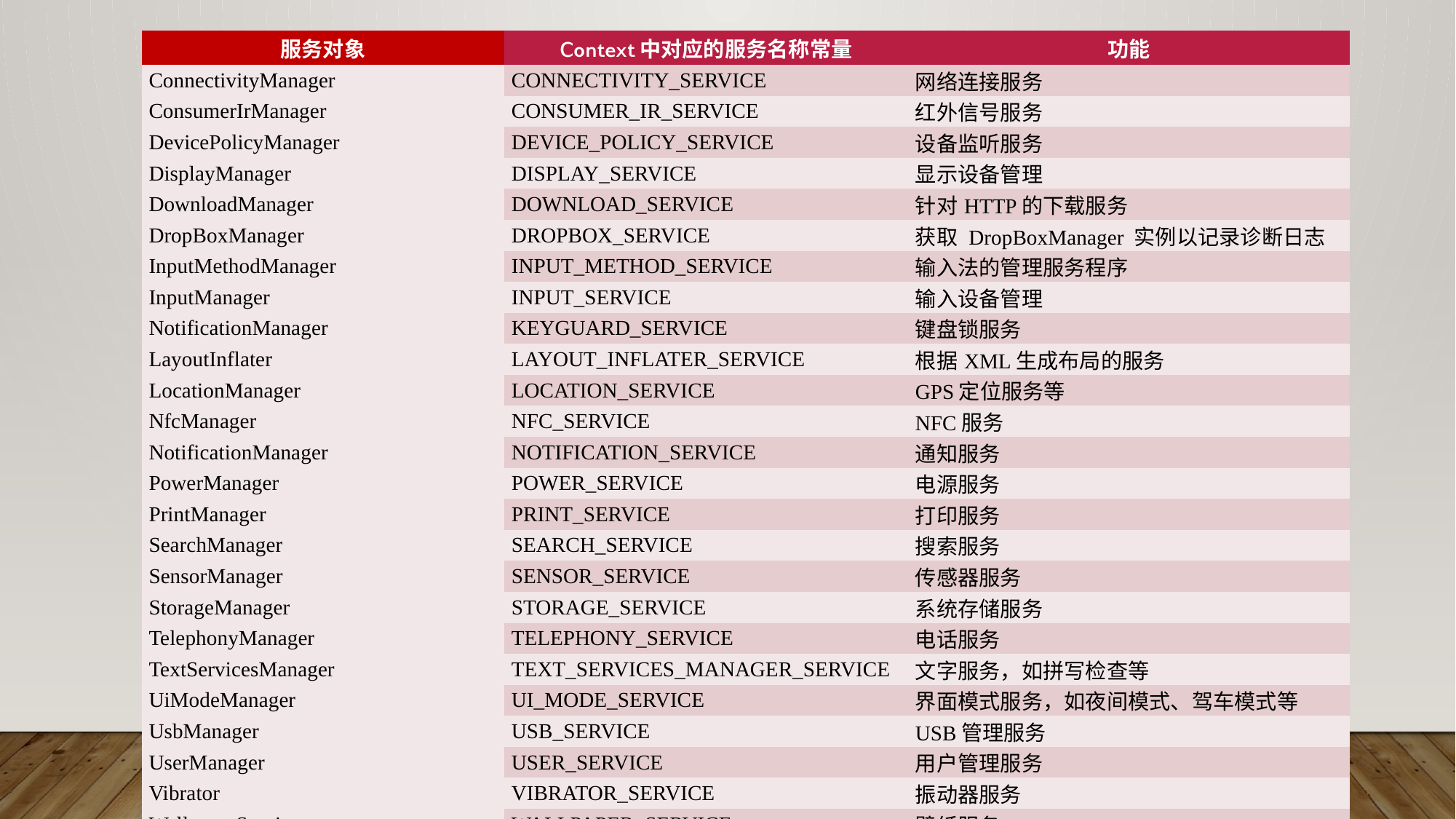

| 服务对象 | Context中对应的服务名称常量 | 功能 |
| --- | --- | --- |
| ConnectivityManager | CONNECTIVITY\_SERVICE | 网络连接服务 |
| ConsumerIrManager | CONSUMER\_IR\_SERVICE | 红外信号服务 |
| DevicePolicyManager | DEVICE\_POLICY\_SERVICE | 设备监听服务 |
| DisplayManager | DISPLAY\_SERVICE | 显示设备管理 |
| DownloadManager | DOWNLOAD\_SERVICE | 针对HTTP的下载服务 |
| DropBoxManager | DROPBOX\_SERVICE | 获取 DropBoxManager 实例以记录诊断日志 |
| InputMethodManager | INPUT\_METHOD\_SERVICE | 输入法的管理服务程序 |
| InputManager | INPUT\_SERVICE | 输入设备管理 |
| NotificationManager | KEYGUARD\_SERVICE | 键盘锁服务 |
| LayoutInflater | LAYOUT\_INFLATER\_SERVICE | 根据XML生成布局的服务 |
| LocationManager | LOCATION\_SERVICE | GPS定位服务等 |
| NfcManager | NFC\_SERVICE | NFC服务 |
| NotificationManager | NOTIFICATION\_SERVICE | 通知服务 |
| PowerManager | POWER\_SERVICE | 电源服务 |
| PrintManager | PRINT\_SERVICE | 打印服务 |
| SearchManager | SEARCH\_SERVICE | 搜索服务 |
| SensorManager | SENSOR\_SERVICE | 传感器服务 |
| StorageManager | STORAGE\_SERVICE | 系统存储服务 |
| TelephonyManager | TELEPHONY\_SERVICE | 电话服务 |
| TextServicesManager | TEXT\_SERVICES\_MANAGER\_SERVICE | 文字服务，如拼写检查等 |
| UiModeManager | UI\_MODE\_SERVICE | 界面模式服务，如夜间模式、驾车模式等 |
| UsbManager | USB\_SERVICE | USB管理服务 |
| UserManager | USER\_SERVICE | 用户管理服务 |
| Vibrator | VIBRATOR\_SERVICE | 振动器服务 |
| WallpaperService | WALLPAPER\_SERVICE | 壁纸服务 |
| WifiP2pManager | WIFI\_P2P\_SERVICE | WIFI-P2P连接服务 |
| WifiManager | WIFI\_SERVICE | WIFI服务 |
| WindowManager | WINDOW\_SERVICE | 系统窗口服务 |
#